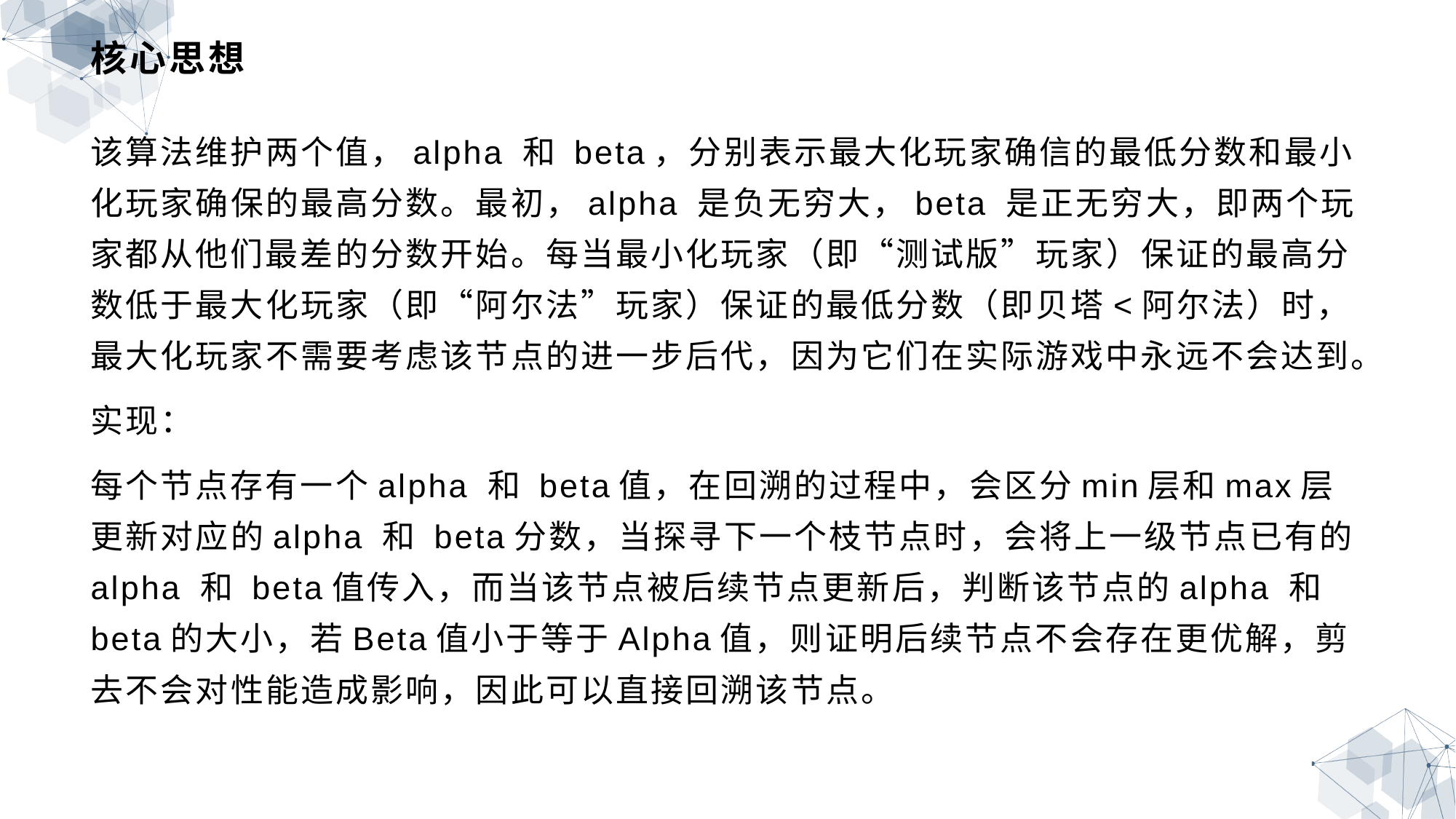

# 核心思想
该算法维护两个值，alpha 和 beta，分别表示最大化玩家确信的最低分数和最小化玩家确保的最高分数。最初，alpha 是负无穷大，beta 是正无穷大，即两个玩家都从他们最差的分数开始。每当最小化玩家（即“测试版”玩家）保证的最高分数低于最大化玩家（即“阿尔法”玩家）保证的最低分数（即贝塔<阿尔法）时，最大化玩家不需要考虑该节点的进一步后代，因为它们在实际游戏中永远不会达到。
实现：
每个节点存有一个alpha 和 beta值，在回溯的过程中，会区分min层和max层更新对应的alpha 和 beta分数，当探寻下一个枝节点时，会将上一级节点已有的alpha 和 beta值传入，而当该节点被后续节点更新后，判断该节点的alpha 和 beta的大小，若Beta值小于等于Alpha值，则证明后续节点不会存在更优解，剪去不会对性能造成影响，因此可以直接回溯该节点。